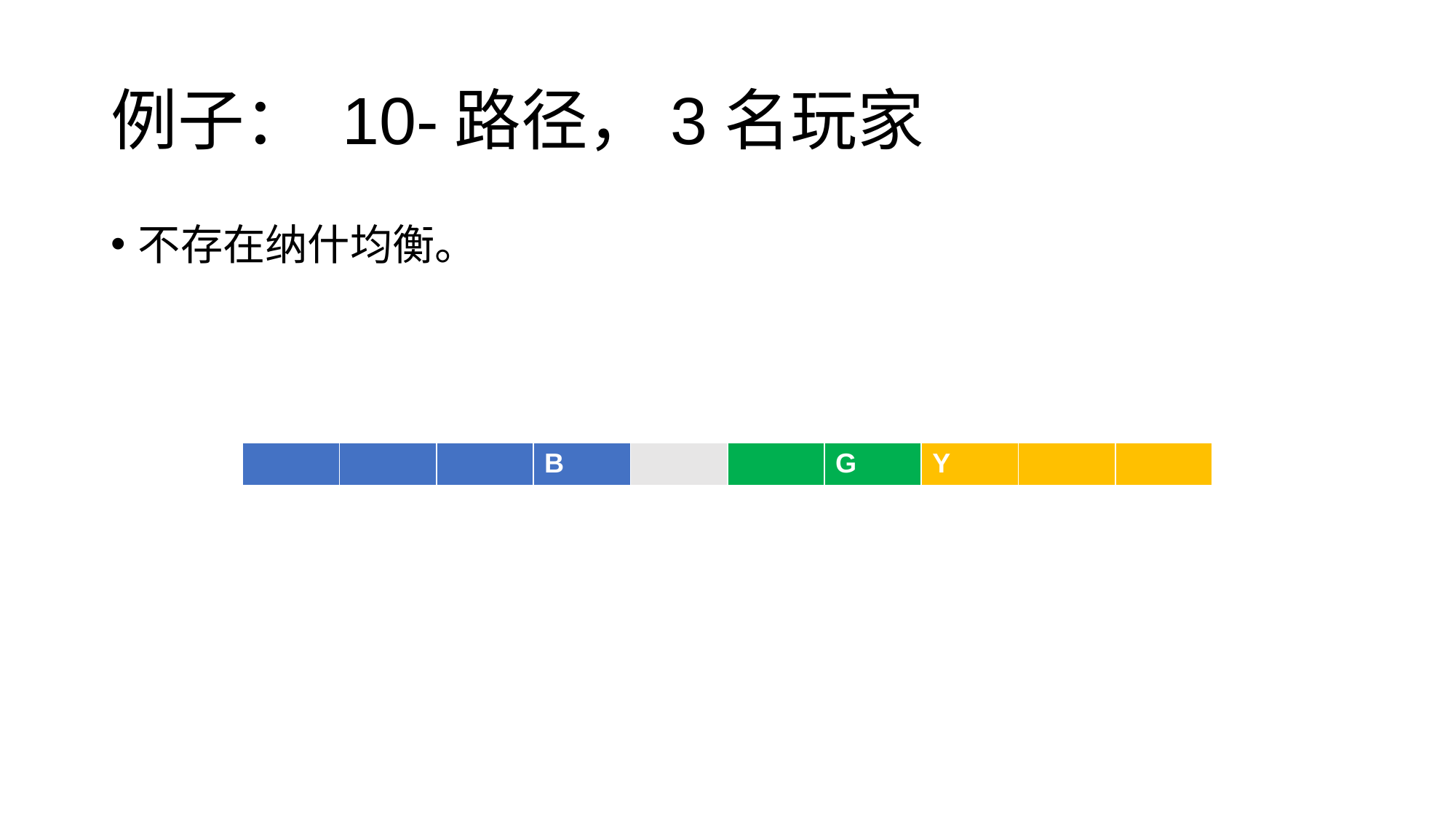

# 例子： 10-路径，3名玩家
不存在纳什均衡。
|  |  |  | B |  |  | G | Y |  |  |
| --- | --- | --- | --- | --- | --- | --- | --- | --- | --- |